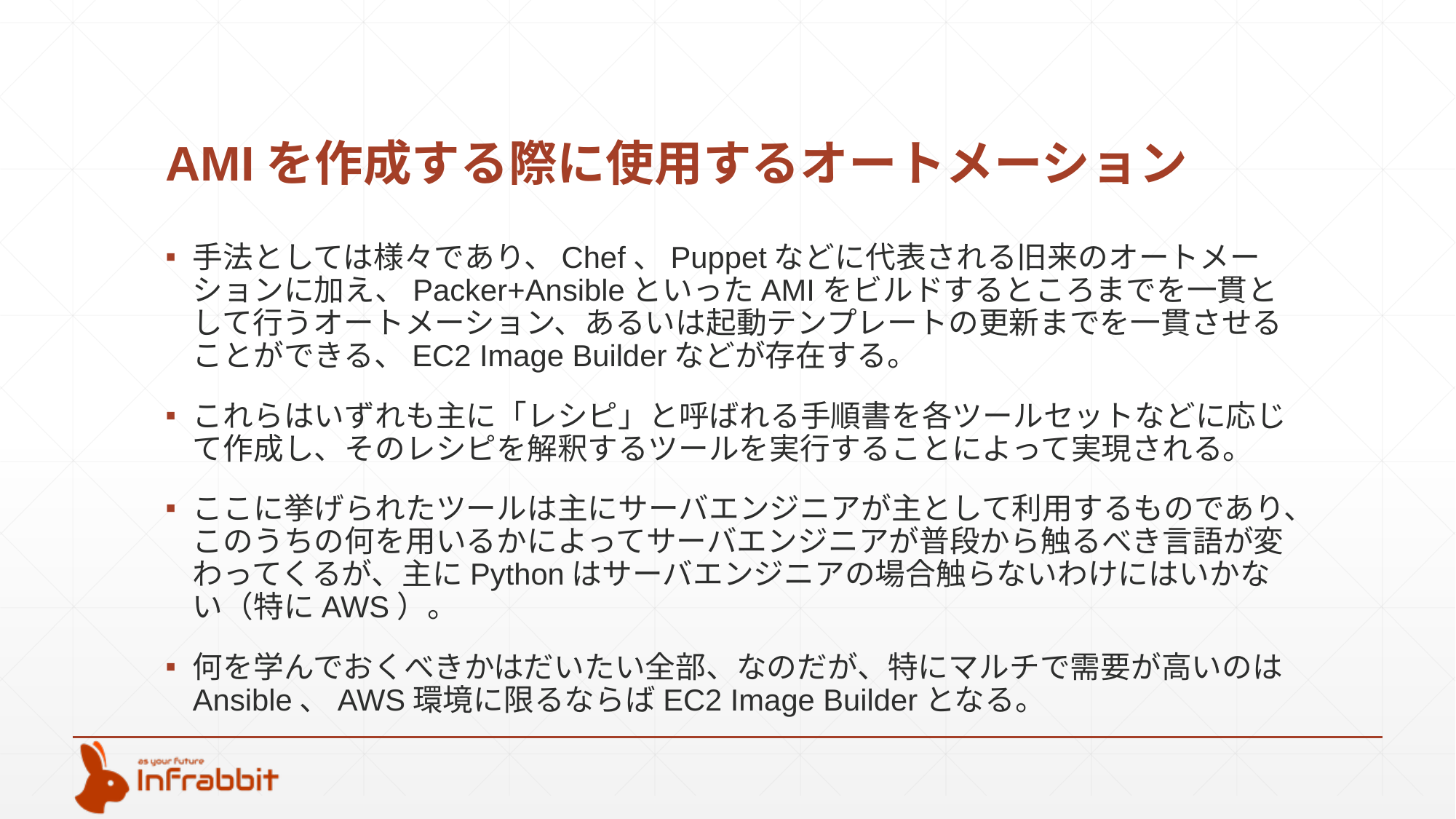

# AMIを作成する際に使用するオートメーション
手法としては様々であり、Chef、Puppetなどに代表される旧来のオートメーションに加え、Packer+AnsibleといったAMIをビルドするところまでを一貫として行うオートメーション、あるいは起動テンプレートの更新までを一貫させることができる、EC2 Image Builderなどが存在する。
これらはいずれも主に「レシピ」と呼ばれる手順書を各ツールセットなどに応じて作成し、そのレシピを解釈するツールを実行することによって実現される。
ここに挙げられたツールは主にサーバエンジニアが主として利用するものであり、このうちの何を用いるかによってサーバエンジニアが普段から触るべき言語が変わってくるが、主にPythonはサーバエンジニアの場合触らないわけにはいかない（特にAWS）。
何を学んでおくべきかはだいたい全部、なのだが、特にマルチで需要が高いのはAnsible、AWS環境に限るならばEC2 Image Builderとなる。